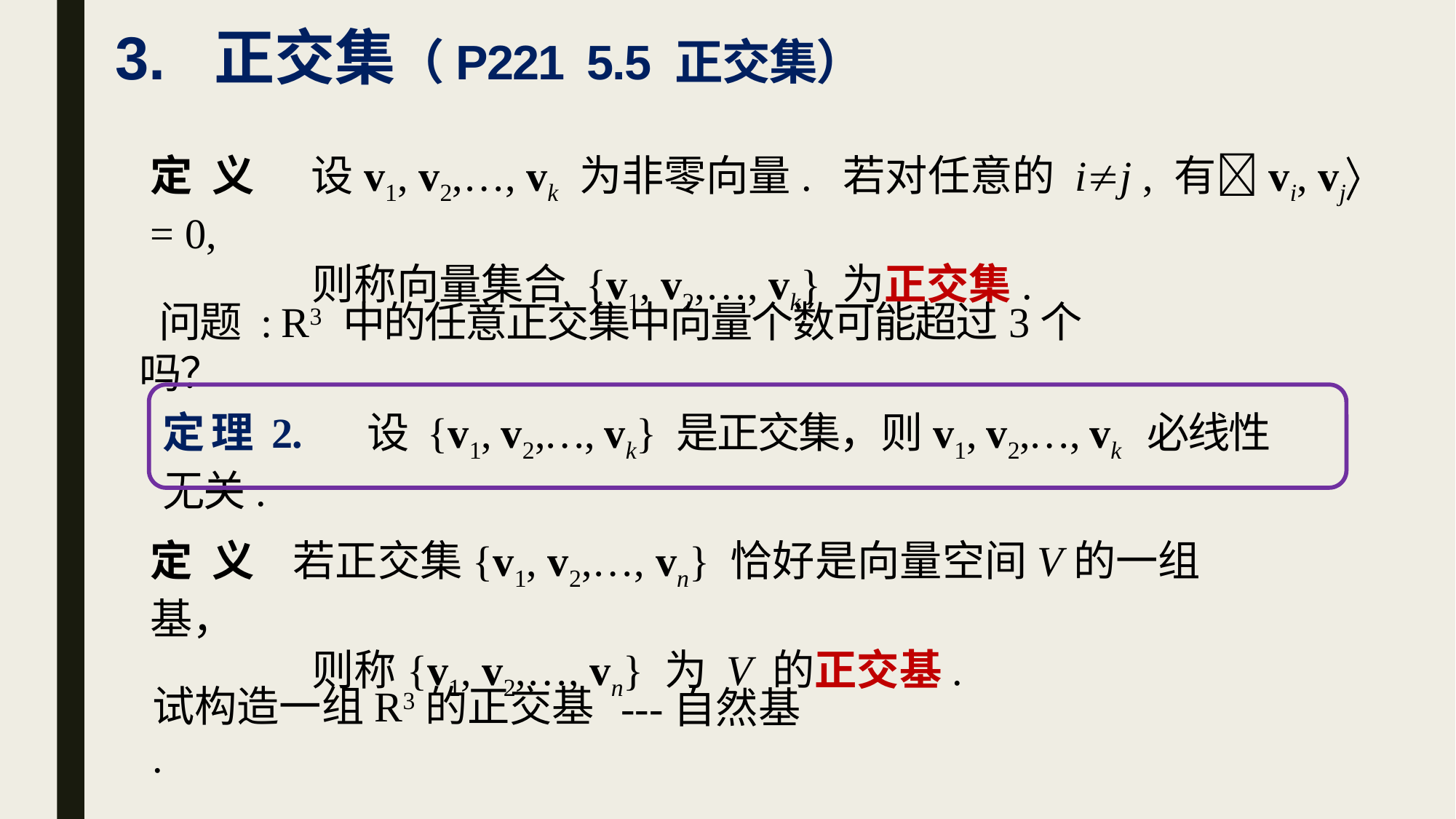

# 3.  正交集（P221  5.5 正交集）
定  义      设v1, v2,…, vk 为非零向量.  若对任意的 i≠j , 有〈vi, vj〉 = 0,
                则称向量集合 {v1, v2,…, vk} 为正交集.
 问题 : R3 中的任意正交集中向量个数可能超过3个吗？

定 理 2.      设 {v1, v2,…, vk} 是正交集，则v1, v2,…, vk  必线性无关.
定  义    若正交集{v1, v2,…, vn} 恰好是向量空间V的一组基，
                则称{v1, v2,…, vn} 为 V 的正交基.
试构造一组R3的正交基 .
---自然基